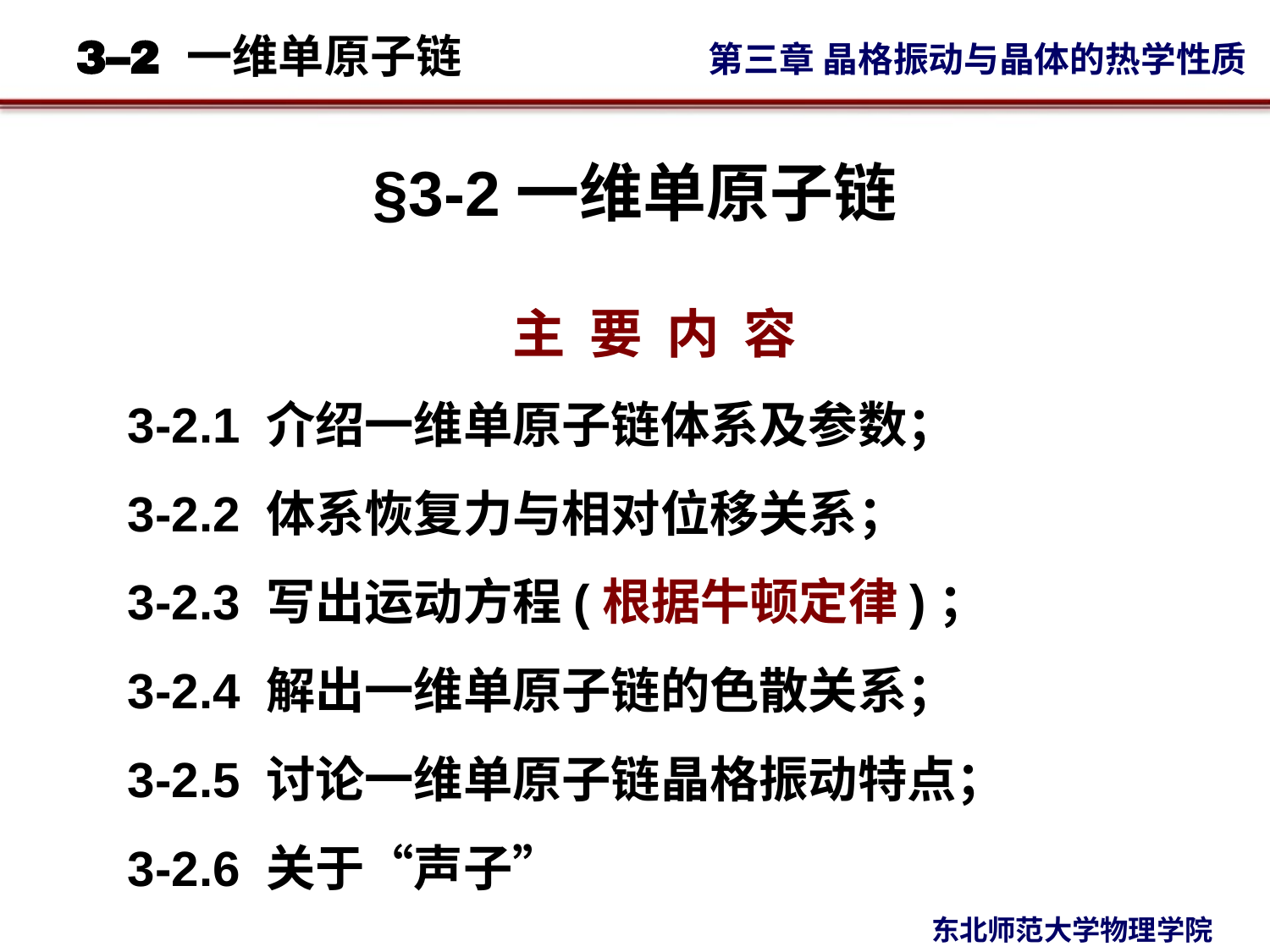

# §3-2一维单原子链
主  要  内  容
3-2.1 介绍一维单原子链体系及参数；
3-2.2 体系恢复力与相对位移关系；
3-2.3 写出运动方程(根据牛顿定律)；
3-2.4 解出一维单原子链的色散关系；
3-2.5 讨论一维单原子链晶格振动特点；
3-2.6 关于“声子”